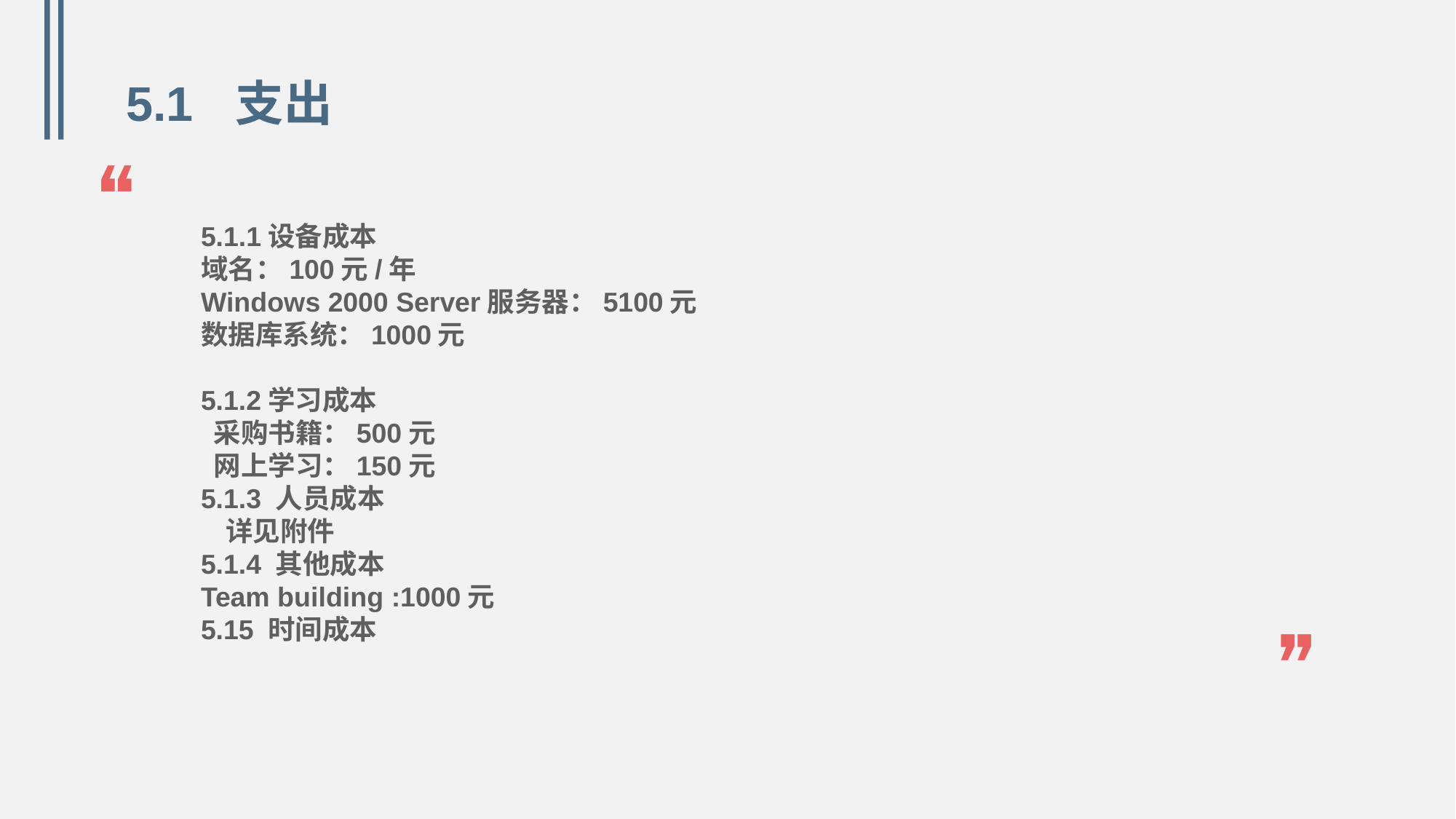

5.1	支出
“

5.1.1设备成本
域名：100元/年
Windows 2000 Server服务器：5100元
数据库系统：1000元

5.1.2学习成本
 采购书籍：500元
 网上学习：150元
5.1.3 人员成本
   详见附件
5.1.4 其他成本
Team building :1000元
5.15 时间成本

”